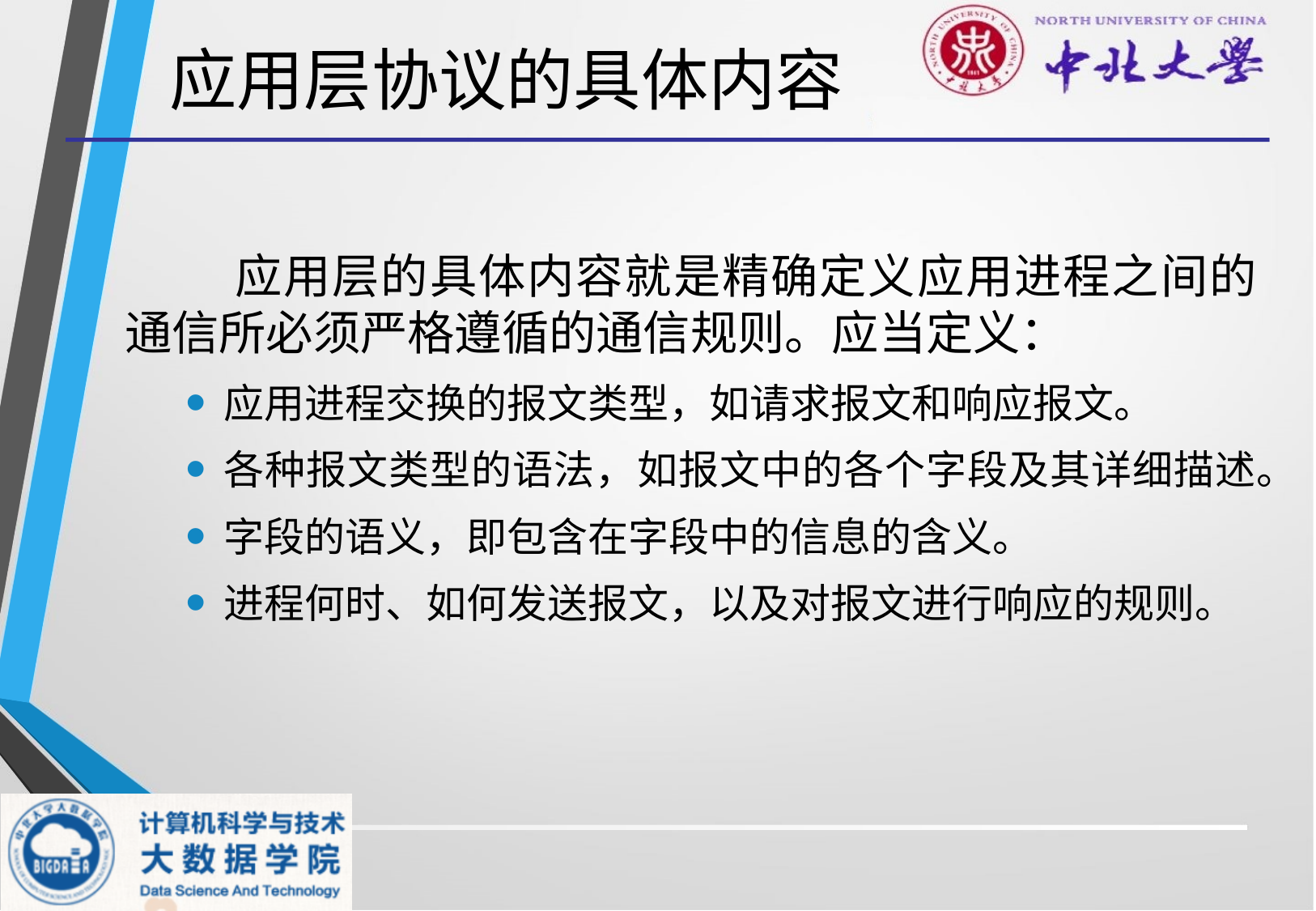

# 应用层协议的具体内容
        应用层的具体内容就是精确定义应用进程之间的通信所必须严格遵循的通信规则。应当定义：
应用进程交换的报文类型，如请求报文和响应报文。
各种报文类型的语法，如报文中的各个字段及其详细描述。
字段的语义，即包含在字段中的信息的含义。
进程何时、如何发送报文，以及对报文进行响应的规则。
4